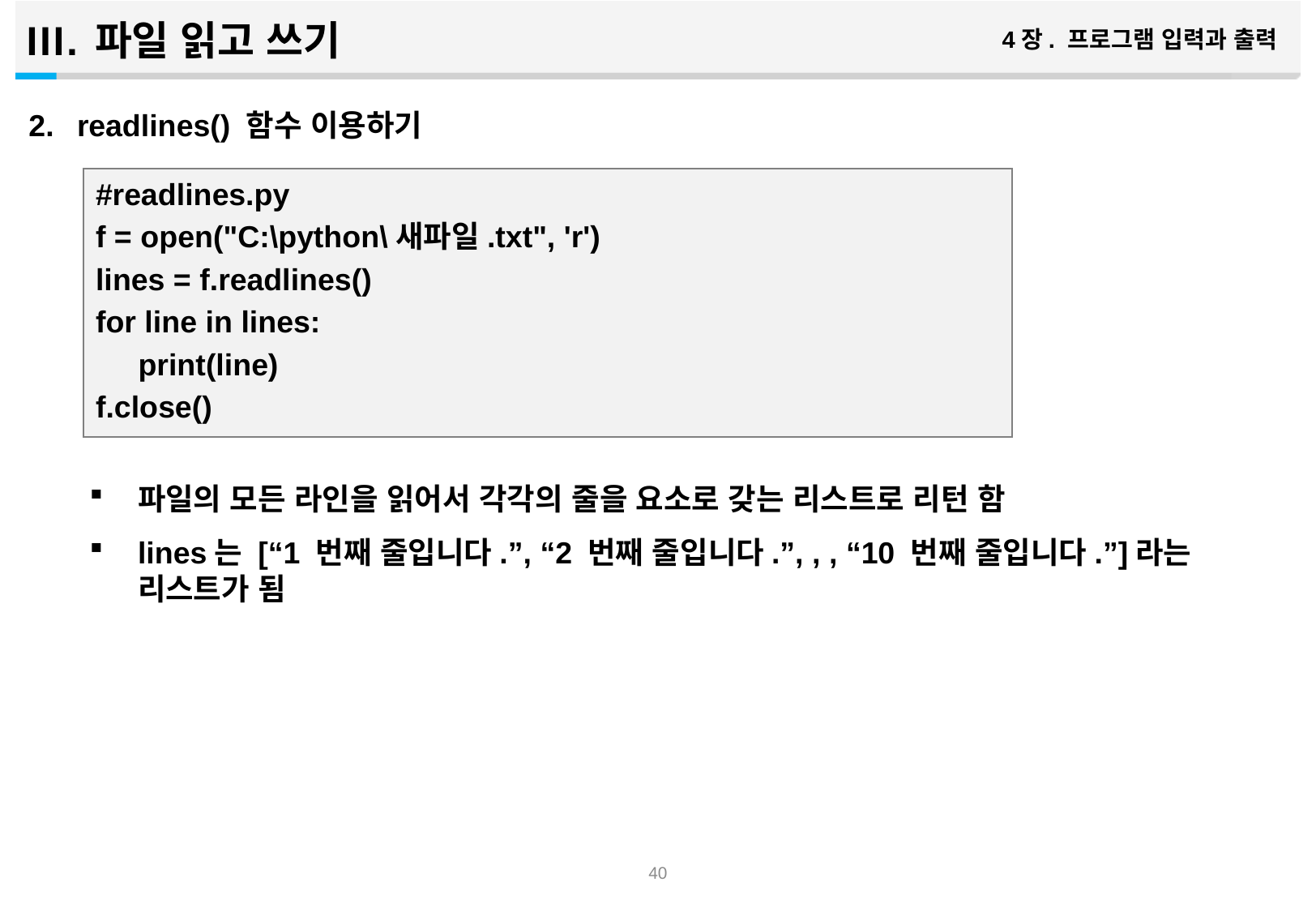

파일 읽고 쓰기
4장. 프로그램 입력과 출력
readlines() 함수 이용하기

파일의 모든 라인을 읽어서 각각의 줄을 요소로 갖는 리스트로 리턴 함
lines는 [“1 번째 줄입니다.”, “2 번째 줄입니다.”, , , “10 번째 줄입니다.”]라는 리스트가 됨

#readlines.py
f = open("C:\python\새파일.txt", 'r')
lines = f.readlines()
for line in lines:
     print(line)
f.close()

40